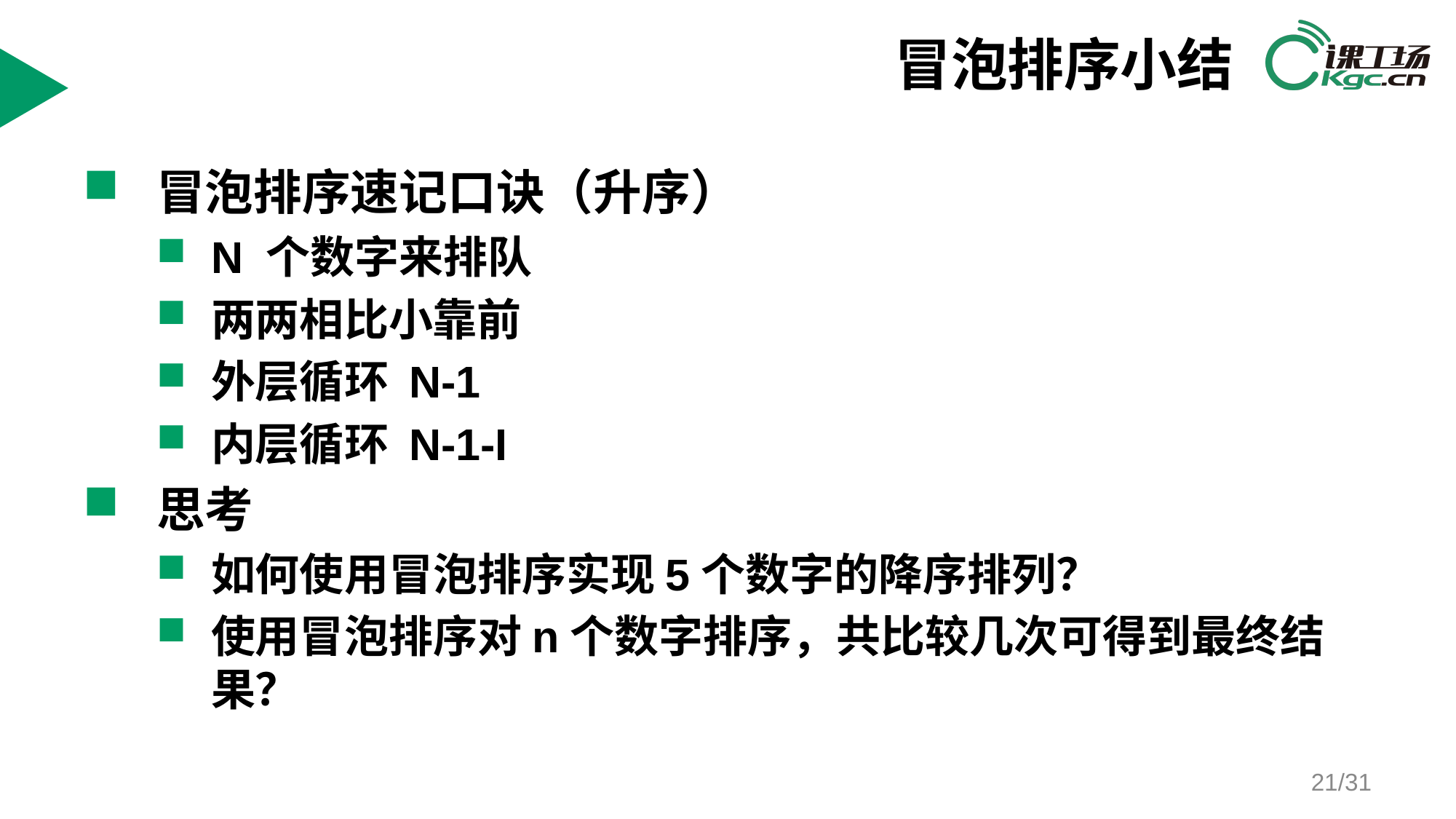

# 冒泡排序小结
冒泡排序速记口诀（升序）
N 个数字来排队
两两相比小靠前
外层循环 N-1
内层循环 N-1-I
思考
如何使用冒泡排序实现5个数字的降序排列？
使用冒泡排序对n个数字排序，共比较几次可得到最终结果？

21/31